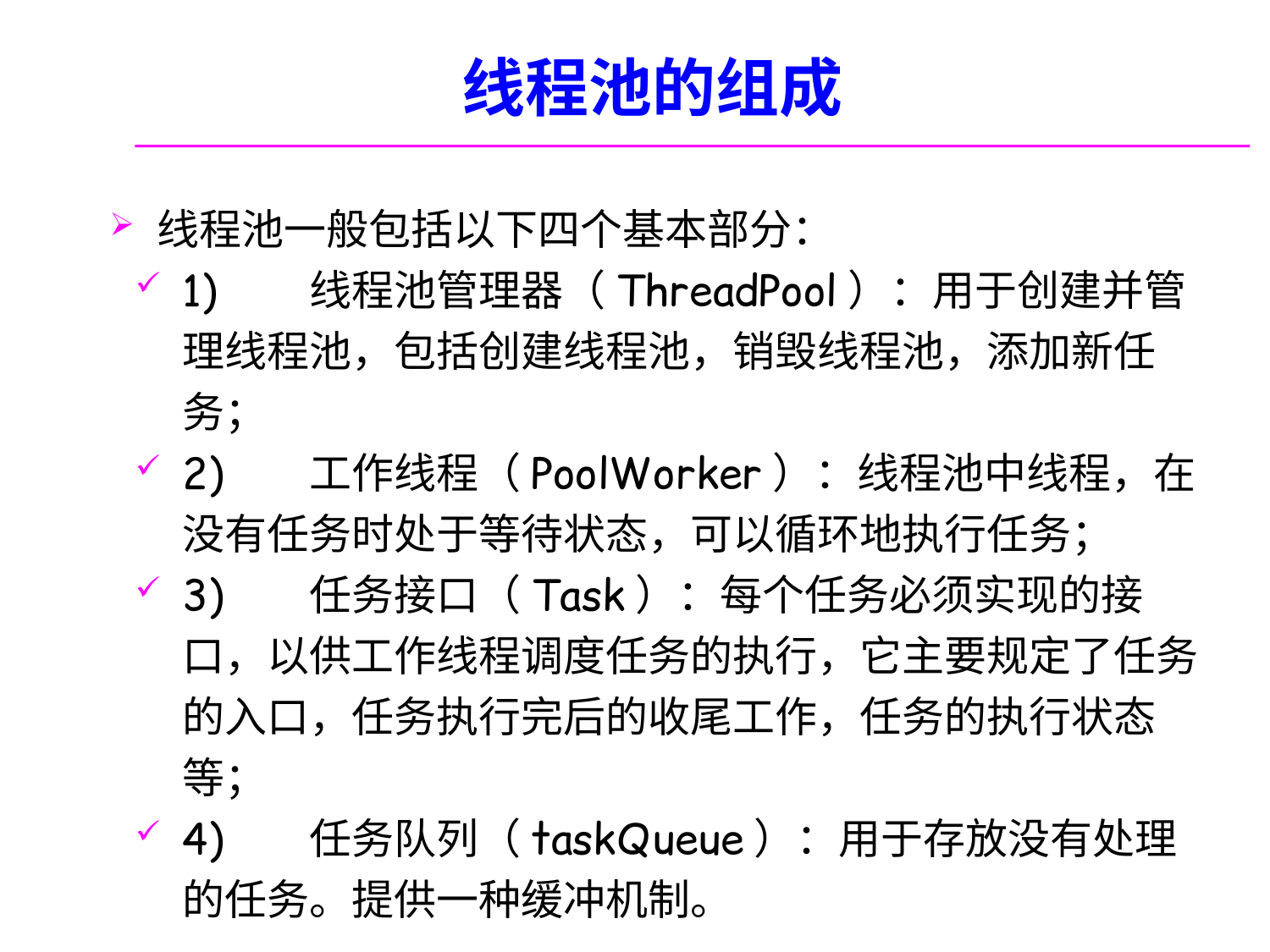

# 线程池的组成
线程池一般包括以下四个基本部分：
1)	线程池管理器（ThreadPool）：用于创建并管理线程池，包括创建线程池，销毁线程池，添加新任务；
2)	工作线程（PoolWorker）：线程池中线程，在没有任务时处于等待状态，可以循环地执行任务；
3)	任务接口（Task）：每个任务必须实现的接口，以供工作线程调度任务的执行，它主要规定了任务的入口，任务执行完后的收尾工作，任务的执行状态等；
4)	任务队列（taskQueue）：用于存放没有处理的任务。提供一种缓冲机制。
48